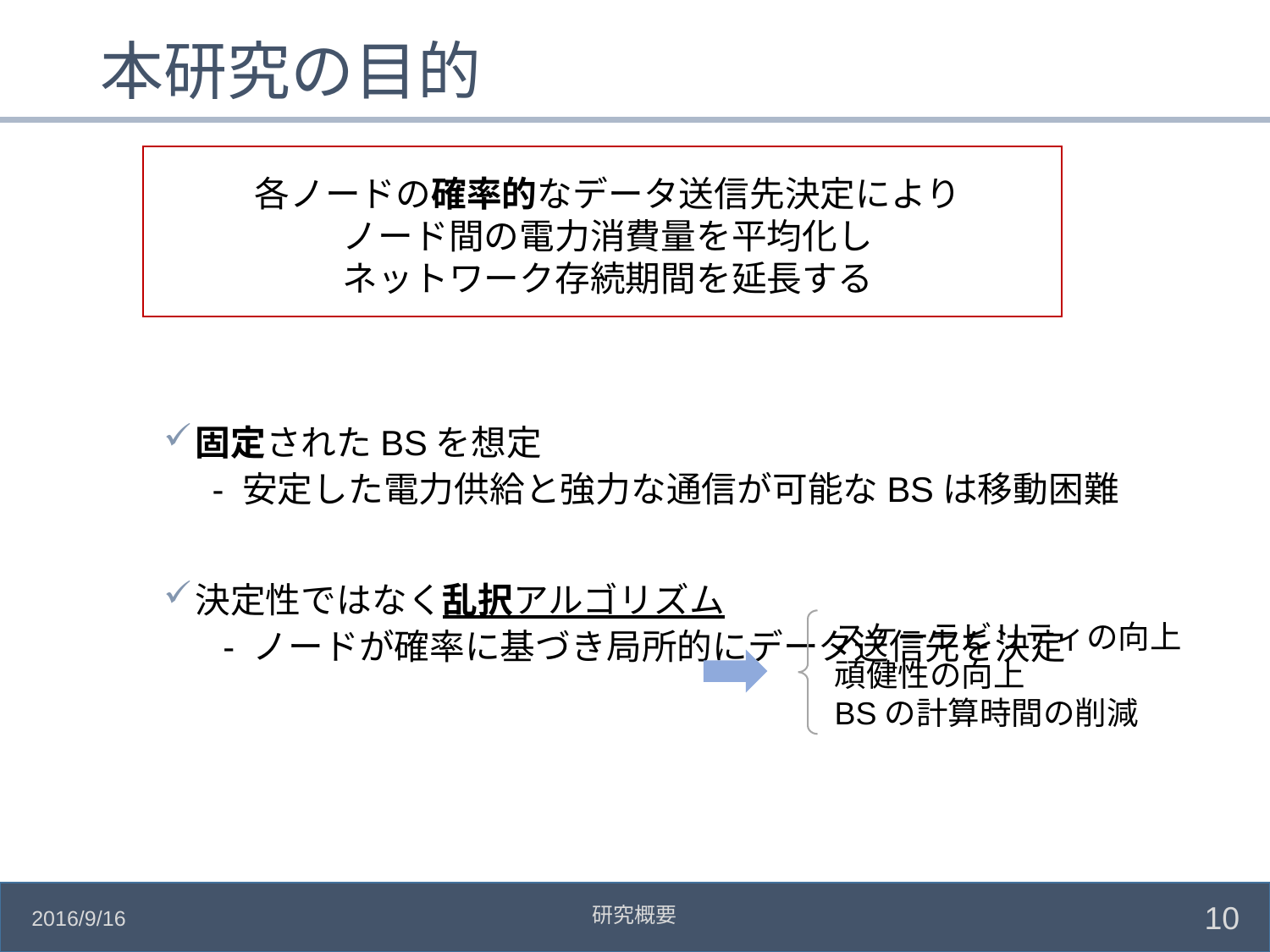

# 本研究の目的

固定されたBSを想定
     - 安定した電力供給と強力な通信が可能なBSは移動困難

決定性ではなく乱択アルゴリズム
　  - ノードが確率に基づき局所的にデータ送信先を決定

各ノードの確率的なデータ送信先決定により
ノード間の電力消費量を平均化し
ネットワーク存続期間を延長する
スケーラビリティの向上
頑健性の向上
BSの計算時間の削減

10
研究概要
2016/9/16